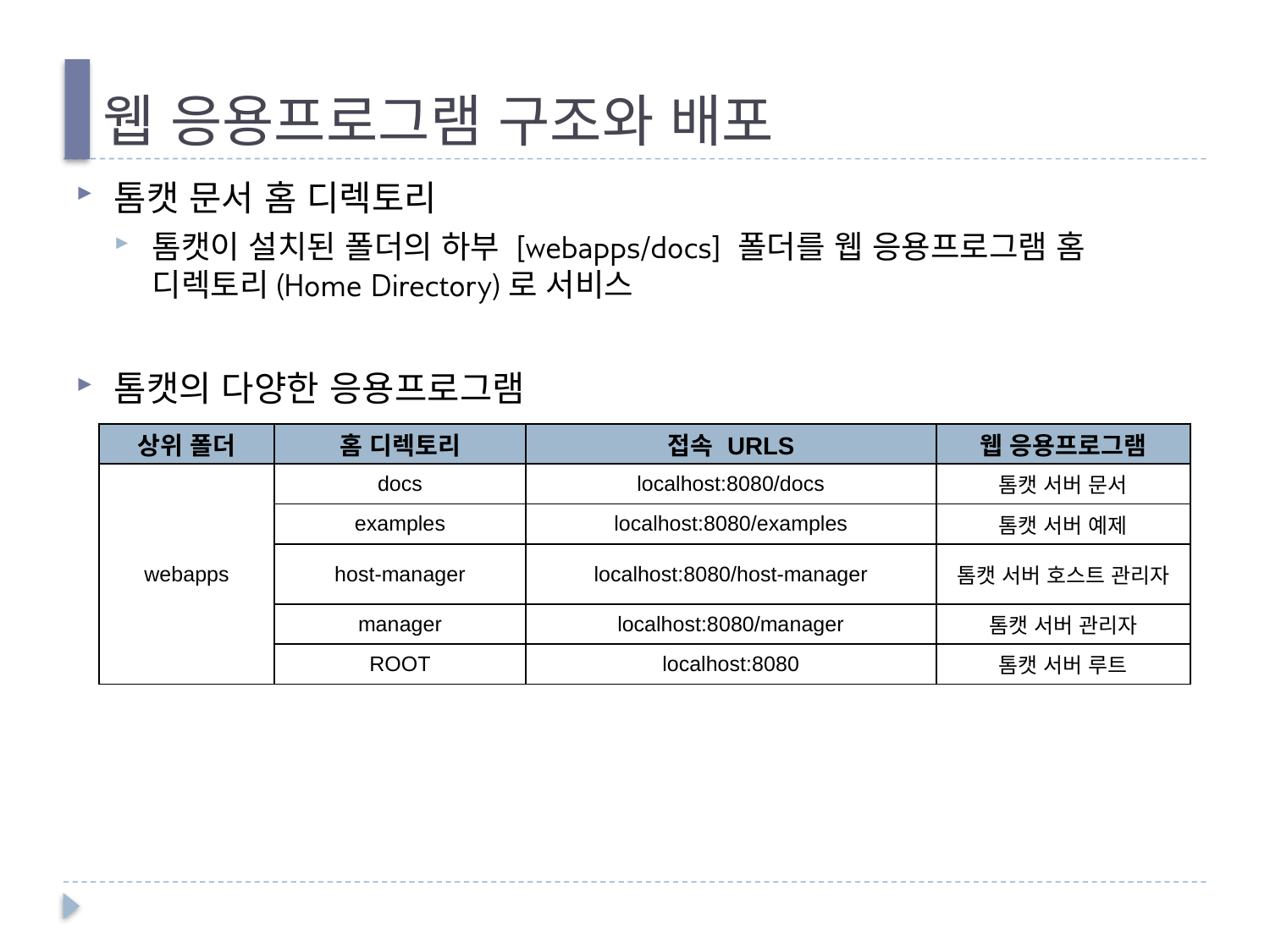

# 웹 응용프로그램 구조와 배포
톰캣 문서 홈 디렉토리
톰캣이 설치된 폴더의 하부 [webapps/docs] 폴더를 웹 응용프로그램 홈 디렉토리(Home Directory)로 서비스

톰캣의 다양한 응용프로그램

| 상위 폴더 | 홈 디렉토리 | 접속 URLS | 웹 응용프로그램 |
| --- | --- | --- | --- |
| webapps | docs | localhost:8080/docs | 톰캣 서버 문서 |
|  | examples | localhost:8080/examples | 톰캣 서버 예제 |
|  | host-manager | localhost:8080/host-manager | 톰캣 서버 호스트 관리자 |
|  | manager | localhost:8080/manager | 톰캣 서버 관리자 |
|  | ROOT | localhost:8080 | 톰캣 서버 루트 |